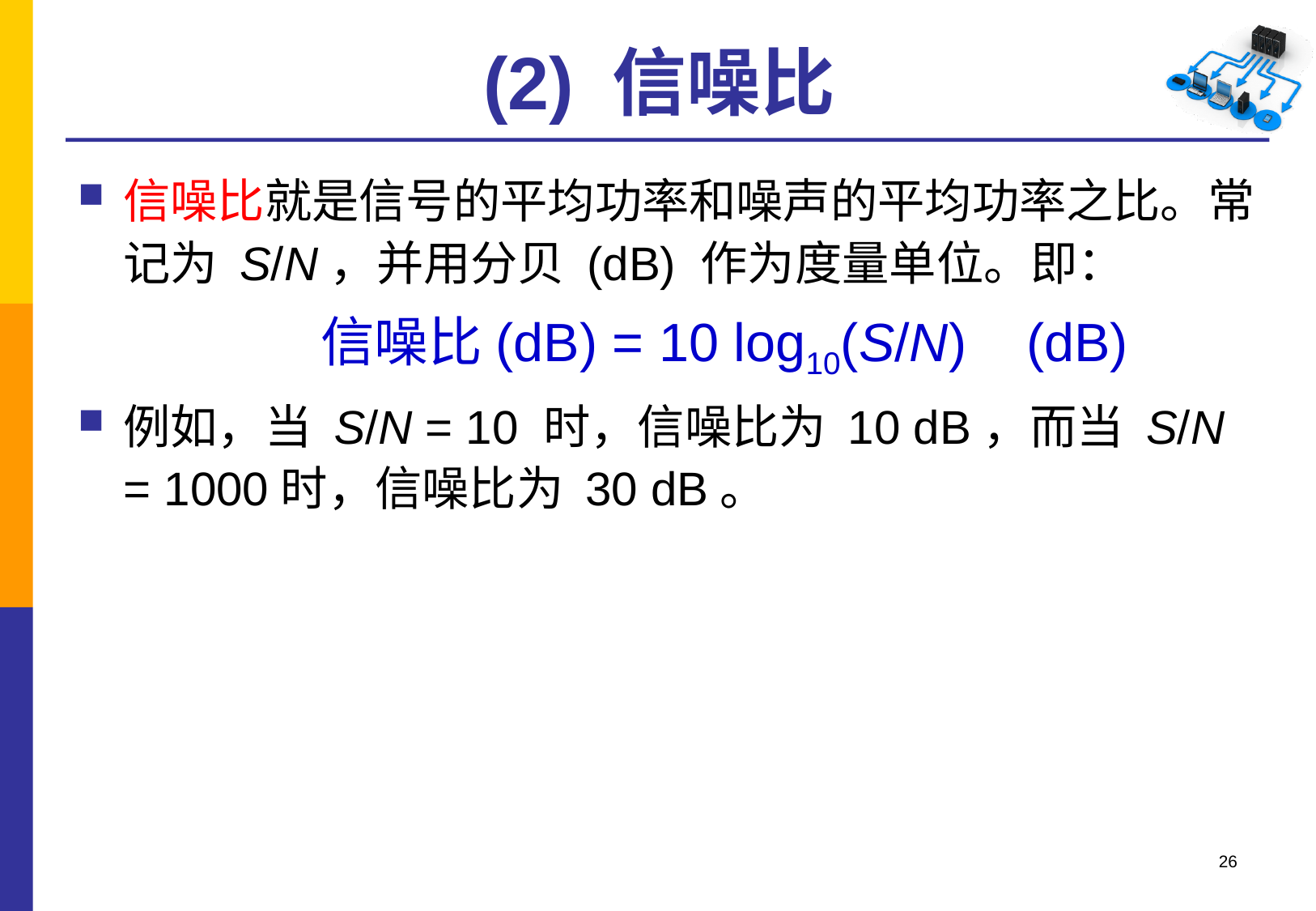

# (2) 信噪比
信噪比就是信号的平均功率和噪声的平均功率之比。常记为 S/N，并用分贝 (dB) 作为度量单位。即：
		信噪比(dB) = 10 log10(S/N)    (dB)
例如，当 S/N = 10 时，信噪比为 10 dB，而当 S/N = 1000时，信噪比为 30 dB。
26